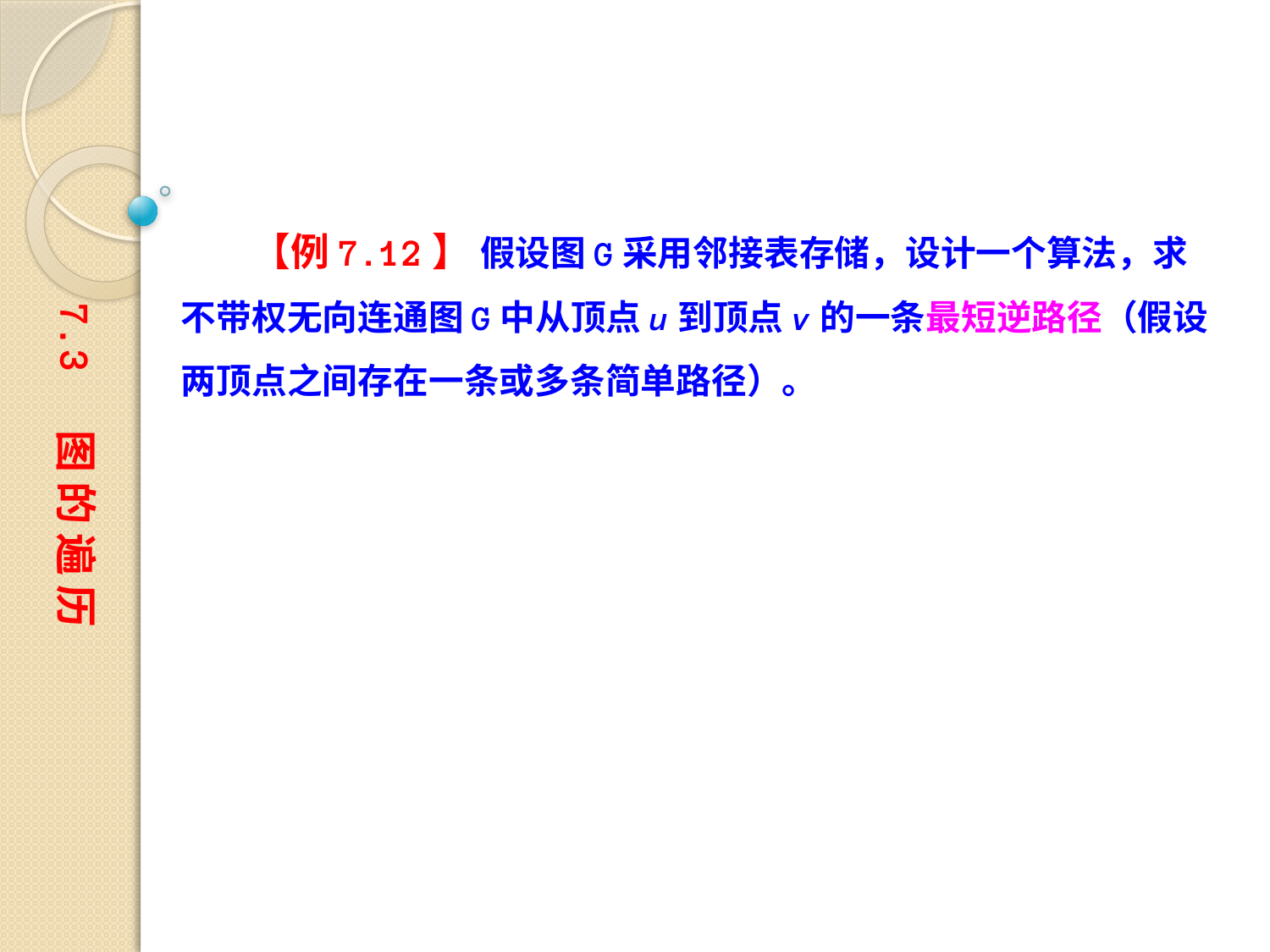

【例7.12】 假设图G采用邻接表存储，设计一个算法，求不带权无向连通图G中从顶点u到顶点v的一条最短逆路径（假设两顶点之间存在一条或多条简单路径）。
7.3  图 的 遍 历